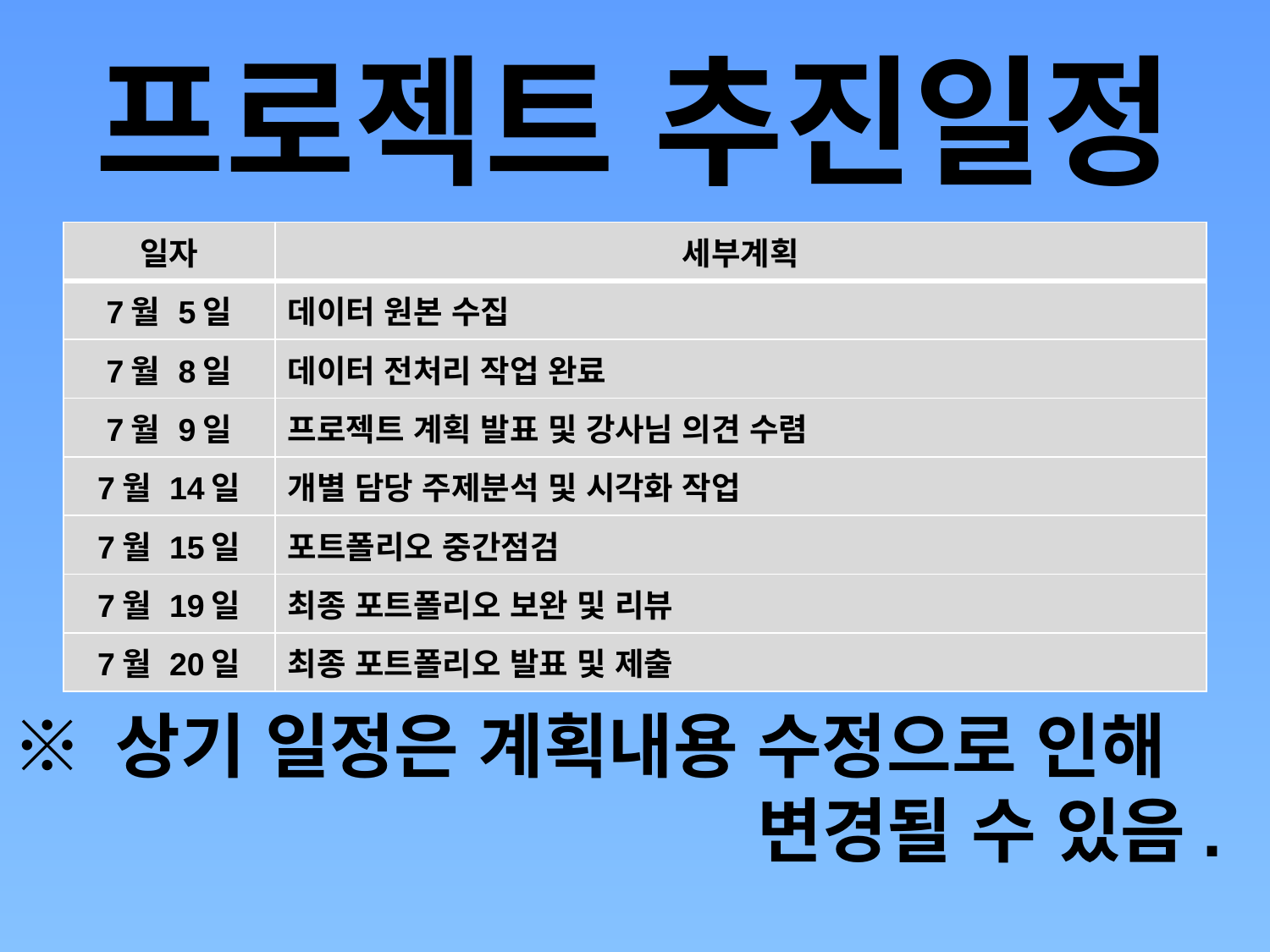

# 프로젝트 추진일정
| 일자 | 세부계획 |
| --- | --- |
| 7월 5일 | 데이터 원본 수집 |
| 7월 8일 | 데이터 전처리 작업 완료 |
| 7월 9일 | 프로젝트 계획 발표 및 강사님 의견 수렴 |
| 7월 14일 | 개별 담당 주제분석 및 시각화 작업 |
| 7월 15일 | 포트폴리오 중간점검 |
| 7월 19일 | 최종 포트폴리오 보완 및 리뷰 |
| 7월 20일 | 최종 포트폴리오 발표 및 제출 |
※ 상기 일정은 계획내용 수정으로 인해
                                     변경될 수 있음.